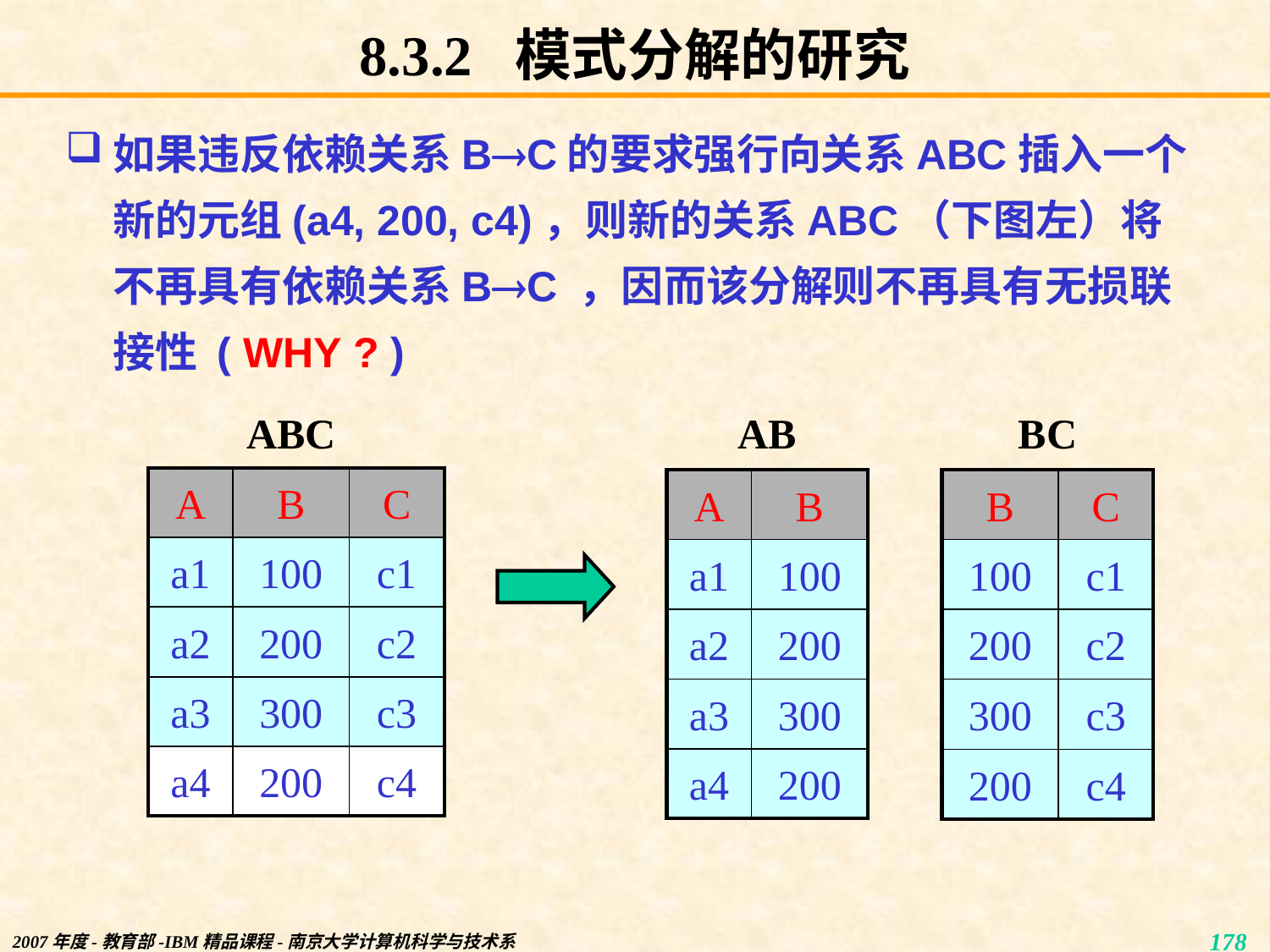

# 8.3.2  模式分解的研究
如果违反依赖关系B→C的要求强行向关系ABC插入一个新的元组(a4, 200, c4)，则新的关系ABC（下图左）将不再具有依赖关系B→C ，因而该分解则不再具有无损联接性 ( WHY ? )
ABC
AB
BC
| A | B | C |
| --- | --- | --- |
| a1 | 100 | c1 |
| a2 | 200 | c2 |
| a3 | 300 | c3 |
| a4 | 200 | c4 |
| A | B |
| --- | --- |
| a1 | 100 |
| a2 | 200 |
| a3 | 300 |
| a4 | 200 |
| B | C |
| --- | --- |
| 100 | c1 |
| 200 | c2 |
| 300 | c3 |
| 200 | c4 |

178
2007年度-教育部-IBM精品课程-南京大学计算机科学与技术系